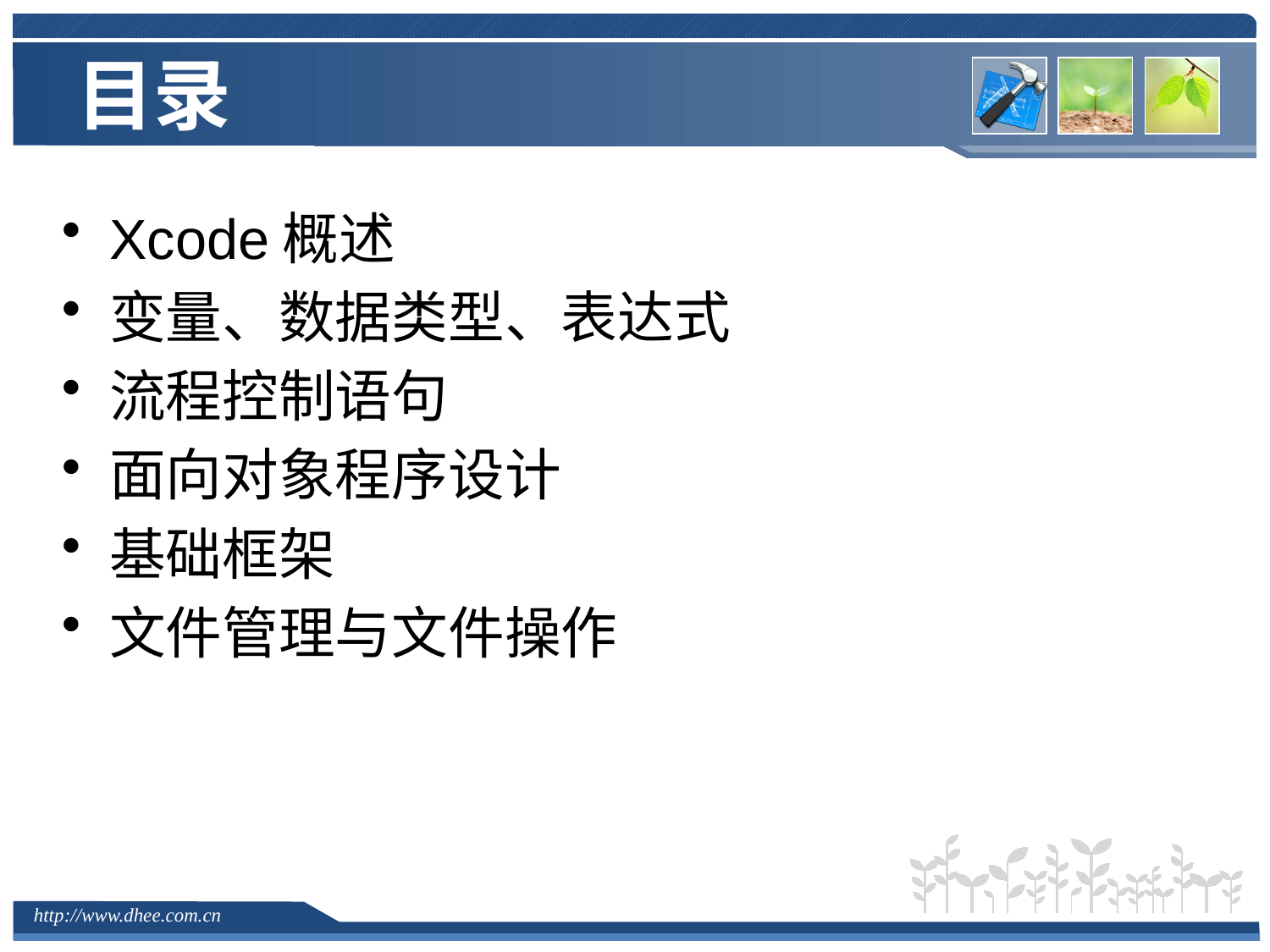

# 目录
Xcode概述
变量、数据类型、表达式
流程控制语句
面向对象程序设计
基础框架
文件管理与文件操作